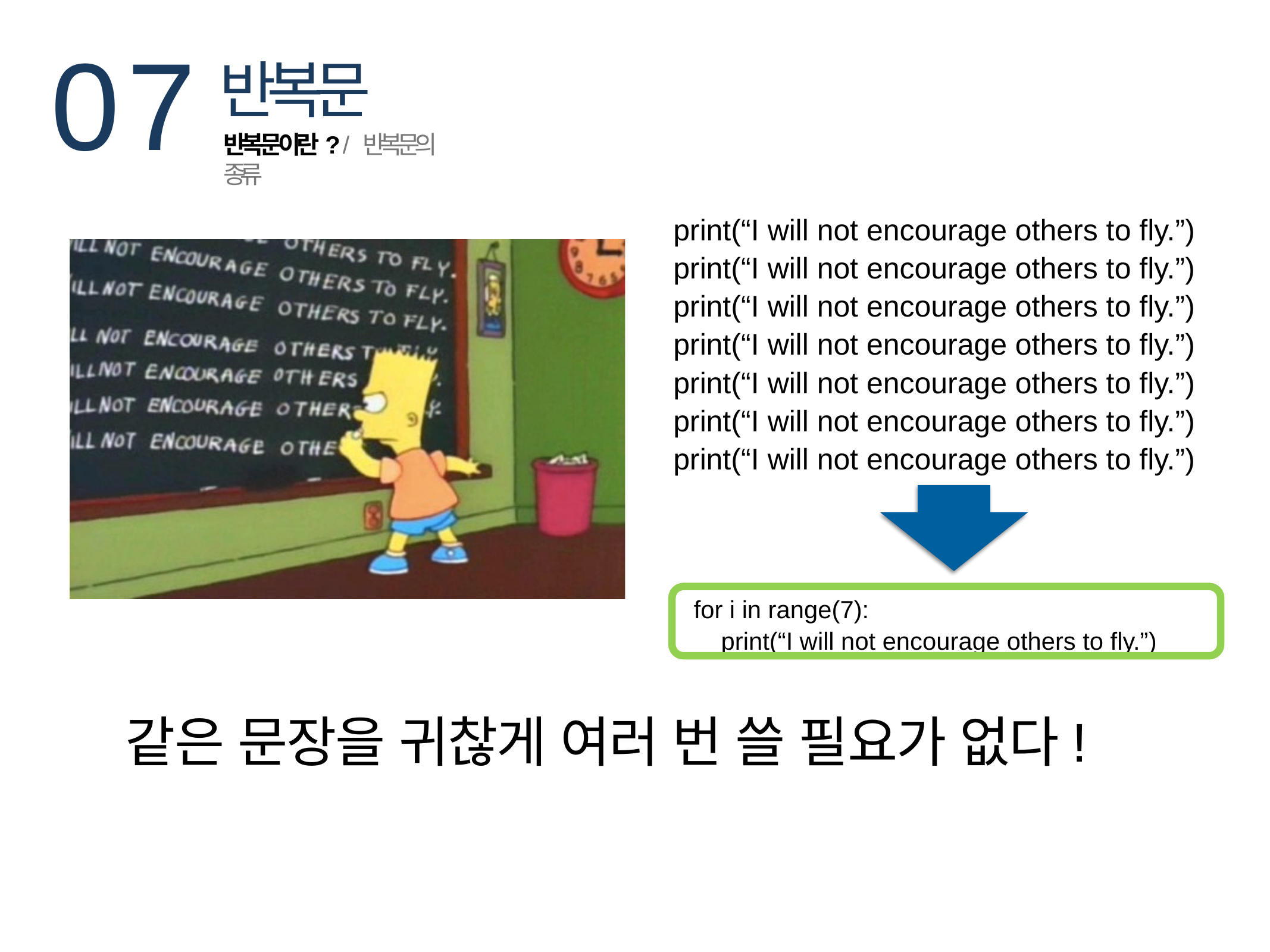

07
반복문
반복문이란? / 반복문의 종류
print(“I will not encourage others to fly.”)
print(“I will not encourage others to fly.”)
print(“I will not encourage others to fly.”)
print(“I will not encourage others to fly.”)
print(“I will not encourage others to fly.”)
print(“I will not encourage others to fly.”)
print(“I will not encourage others to fly.”)

for i in range(7):
    print(“I will not encourage others to fly.”)
같은 문장을 귀찮게 여러 번 쓸 필요가 없다!